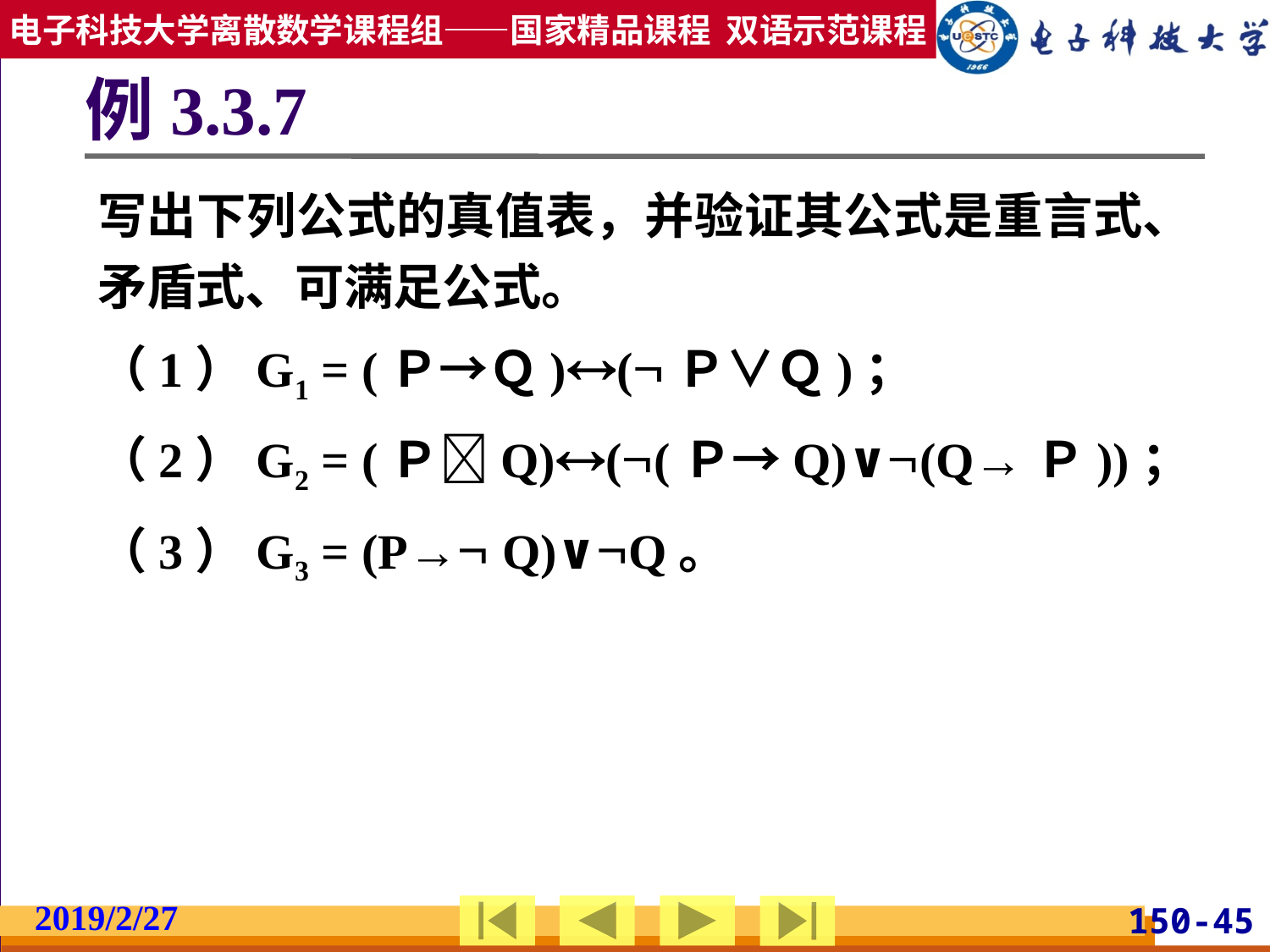

# 例3.3.7
写出下列公式的真值表，并验证其公式是重言式、矛盾式、可满足公式。
（1）G1 = (Ｐ→Ｑ)↔(¬Ｐ∨Ｑ)；
（2）G2 = (Ｐ↔Q)↔(¬(Ｐ→Q)∨¬(Q→Ｐ))；
（3）G3 = (P→¬ Q)∨¬Q。
2019/2/27